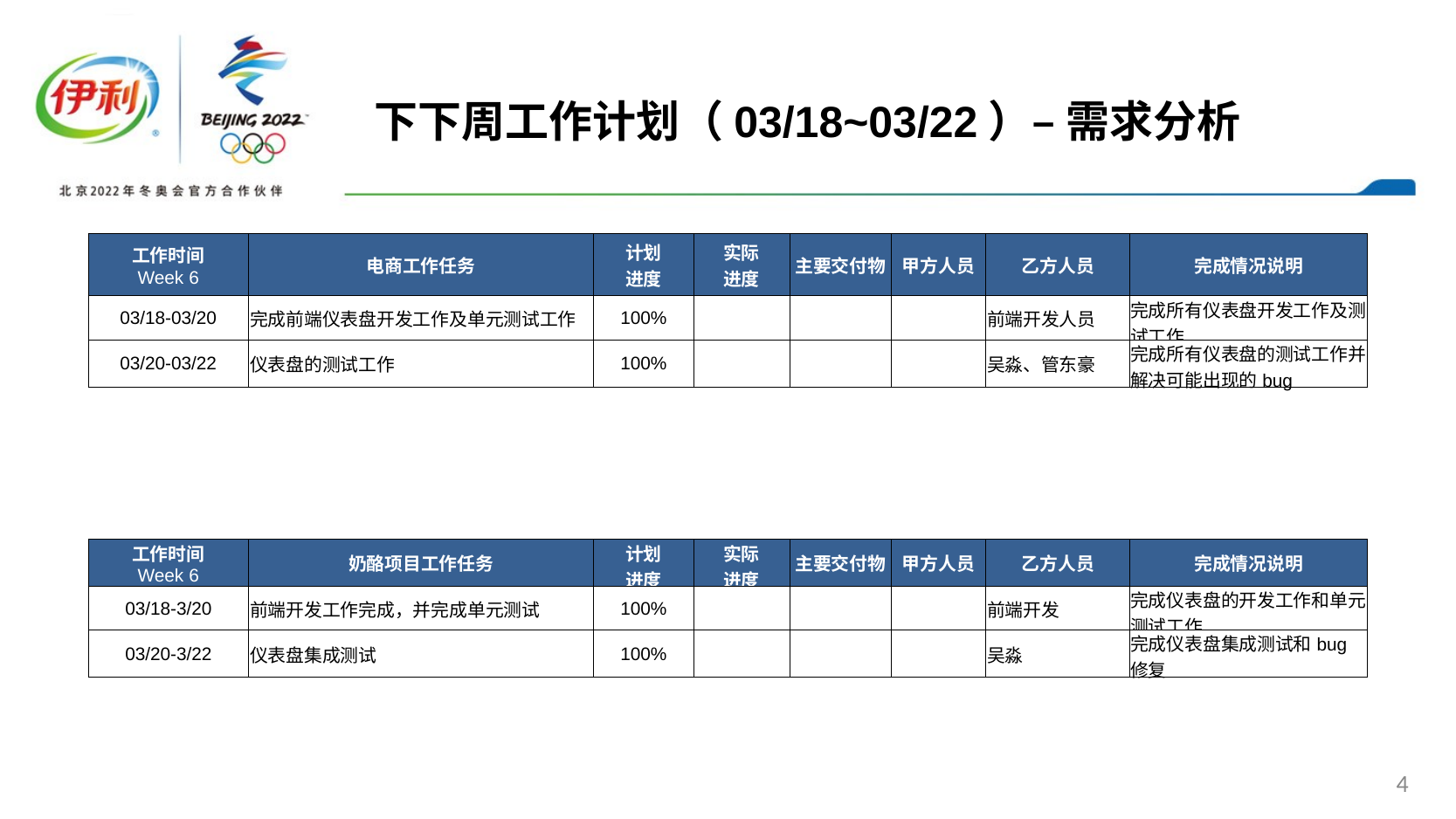

下下周工作计划（03/18~03/22）– 需求分析
| 工作时间 Week 6 | 电商工作任务 | 计划 进度 | 实际 进度 | 主要交付物 | 甲方人员 | 乙方人员 | 完成情况说明 |
| --- | --- | --- | --- | --- | --- | --- | --- |
| 03/18-03/20 | 完成前端仪表盘开发工作及单元测试工作 | 100% |  |  |  | 前端开发人员 | 完成所有仪表盘开发工作及测试工作 |
| 03/20-03/22 | 仪表盘的测试工作 | 100% |  |  |  | 吴淼、管东豪 | 完成所有仪表盘的测试工作并解决可能出现的bug |
| 工作时间 Week 6 | 奶酪项目工作任务 | 计划 进度 | 实际 进度 | 主要交付物 | 甲方人员 | 乙方人员 | 完成情况说明 |
| --- | --- | --- | --- | --- | --- | --- | --- |
| 03/18-3/20 | 前端开发工作完成，并完成单元测试 | 100% |  |  |  | 前端开发 | 完成仪表盘的开发工作和单元测试工作 |
| 03/20-3/22 | 仪表盘集成测试 | 100% |  |  |  | 吴淼 | 完成仪表盘集成测试和bug修复 |
4